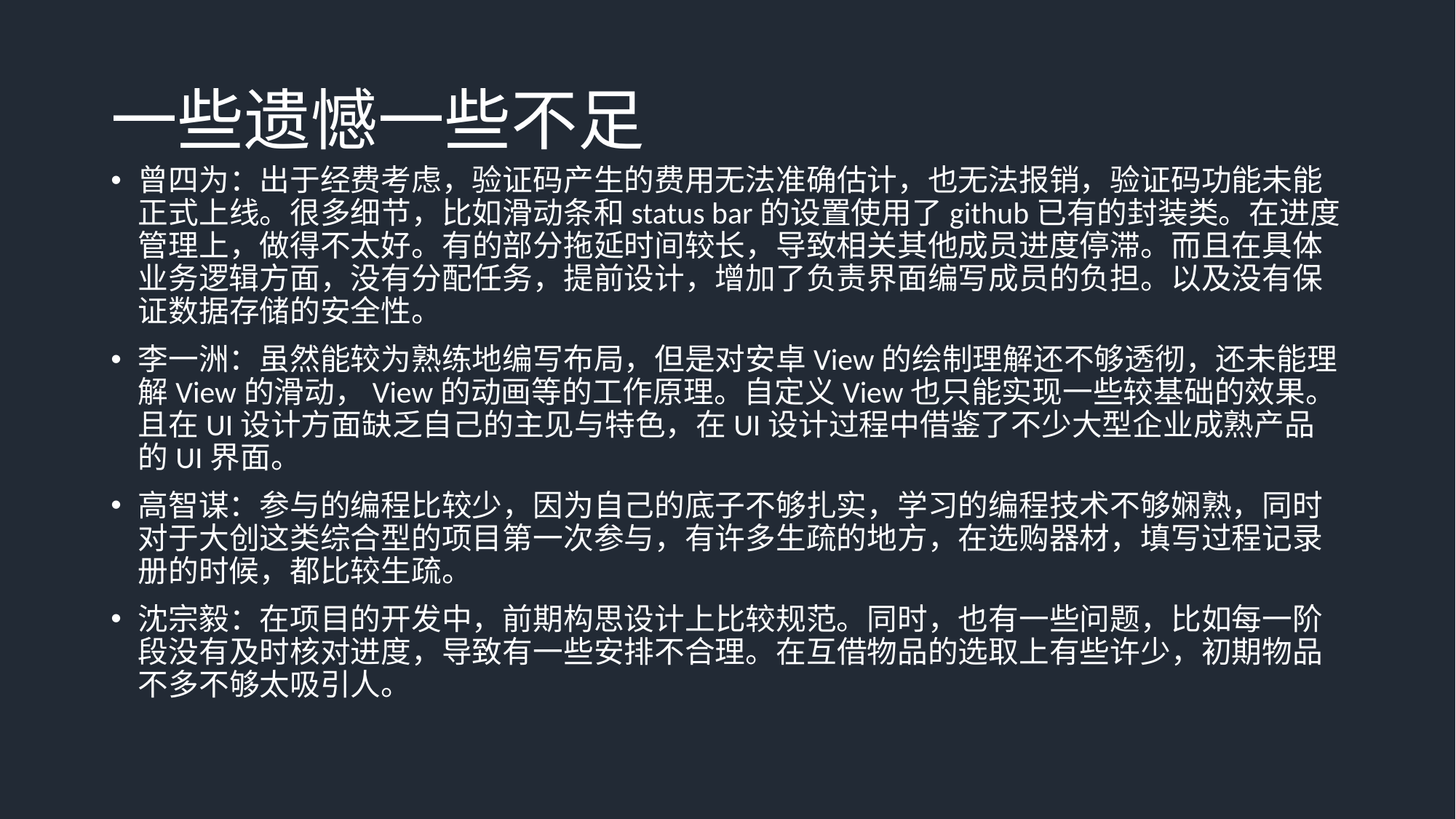

# 一些遗憾一些不足
曾四为：出于经费考虑，验证码产生的费用无法准确估计，也无法报销，验证码功能未能正式上线。很多细节，比如滑动条和status bar的设置使用了github已有的封装类。在进度管理上，做得不太好。有的部分拖延时间较长，导致相关其他成员进度停滞。而且在具体业务逻辑方面，没有分配任务，提前设计，增加了负责界面编写成员的负担。以及没有保证数据存储的安全性。
李一洲：虽然能较为熟练地编写布局，但是对安卓View的绘制理解还不够透彻，还未能理解View的滑动，View的动画等的工作原理。自定义View也只能实现一些较基础的效果。且在UI设计方面缺乏自己的主见与特色，在UI设计过程中借鉴了不少大型企业成熟产品的UI界面。
高智谋：参与的编程比较少，因为自己的底子不够扎实，学习的编程技术不够娴熟，同时对于大创这类综合型的项目第一次参与，有许多生疏的地方，在选购器材，填写过程记录册的时候，都比较生疏。
沈宗毅：在项目的开发中，前期构思设计上比较规范。同时，也有一些问题，比如每一阶段没有及时核对进度，导致有一些安排不合理。在互借物品的选取上有些许少，初期物品不多不够太吸引人。